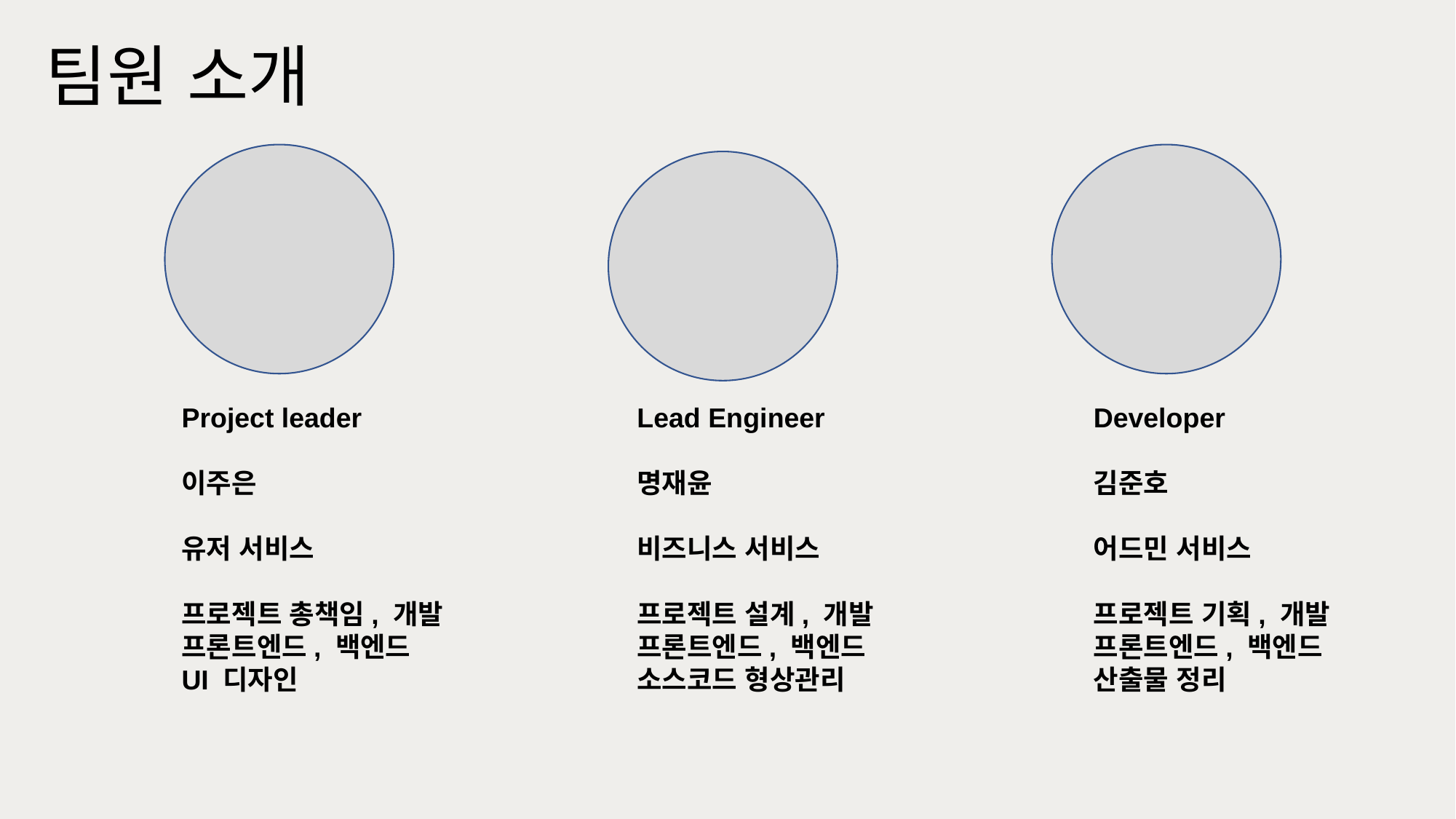

# 팀원 소개

Project leader

이주은

유저 서비스

프로젝트 총책임, 개발
프론트엔드, 백엔드
UI 디자인
Lead Engineer

명재윤

비즈니스 서비스

프로젝트 설계, 개발
프론트엔드, 백엔드
소스코드 형상관리
Developer

김준호

어드민 서비스

프로젝트 기획, 개발
프론트엔드, 백엔드
산출물 정리